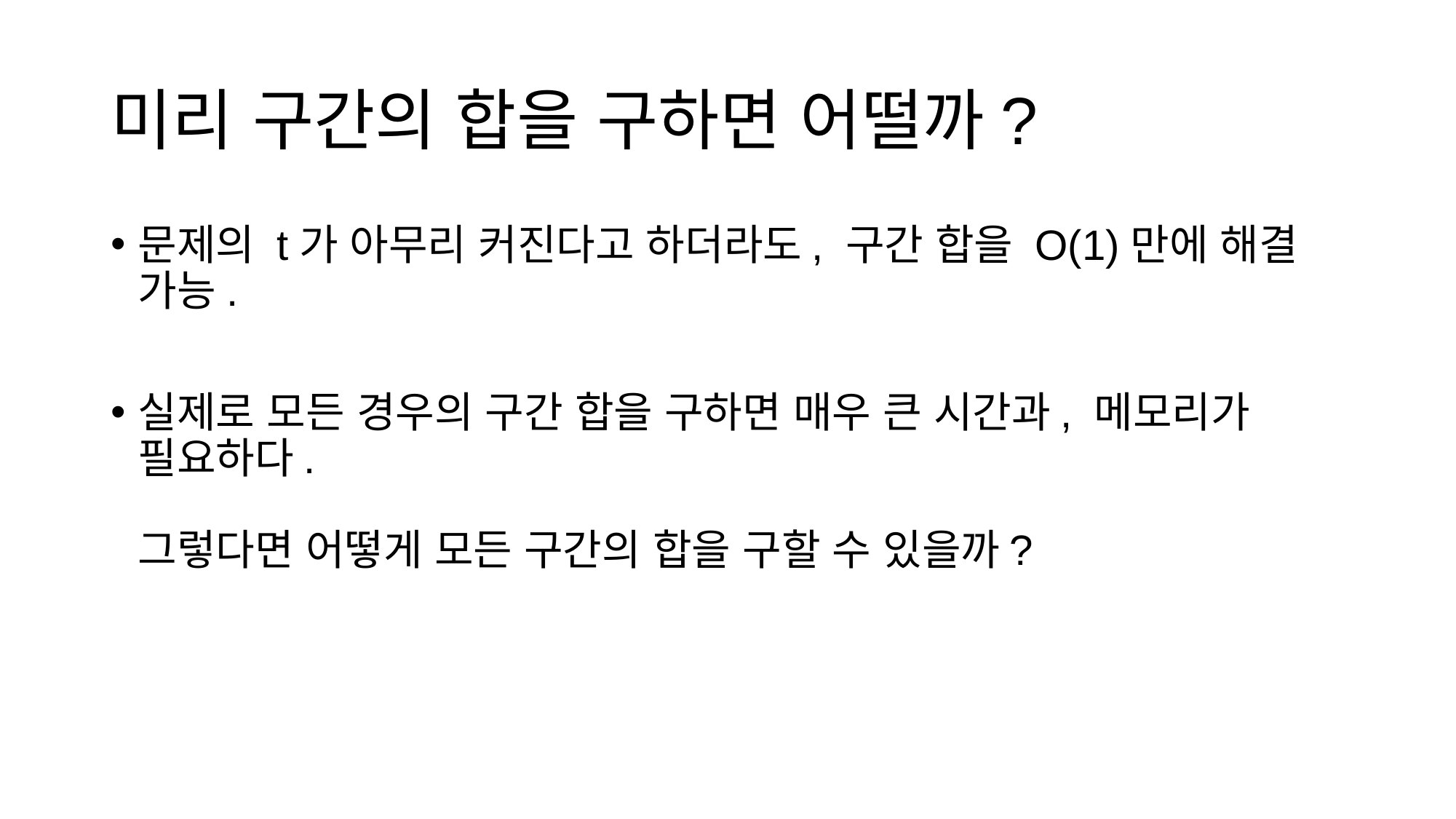

# 미리 구간의 합을 구하면 어떨까?
문제의 t가 아무리 커진다고 하더라도, 구간 합을 O(1)만에 해결 가능.

실제로 모든 경우의 구간 합을 구하면 매우 큰 시간과, 메모리가 필요하다.
그렇다면 어떻게 모든 구간의 합을 구할 수 있을까?